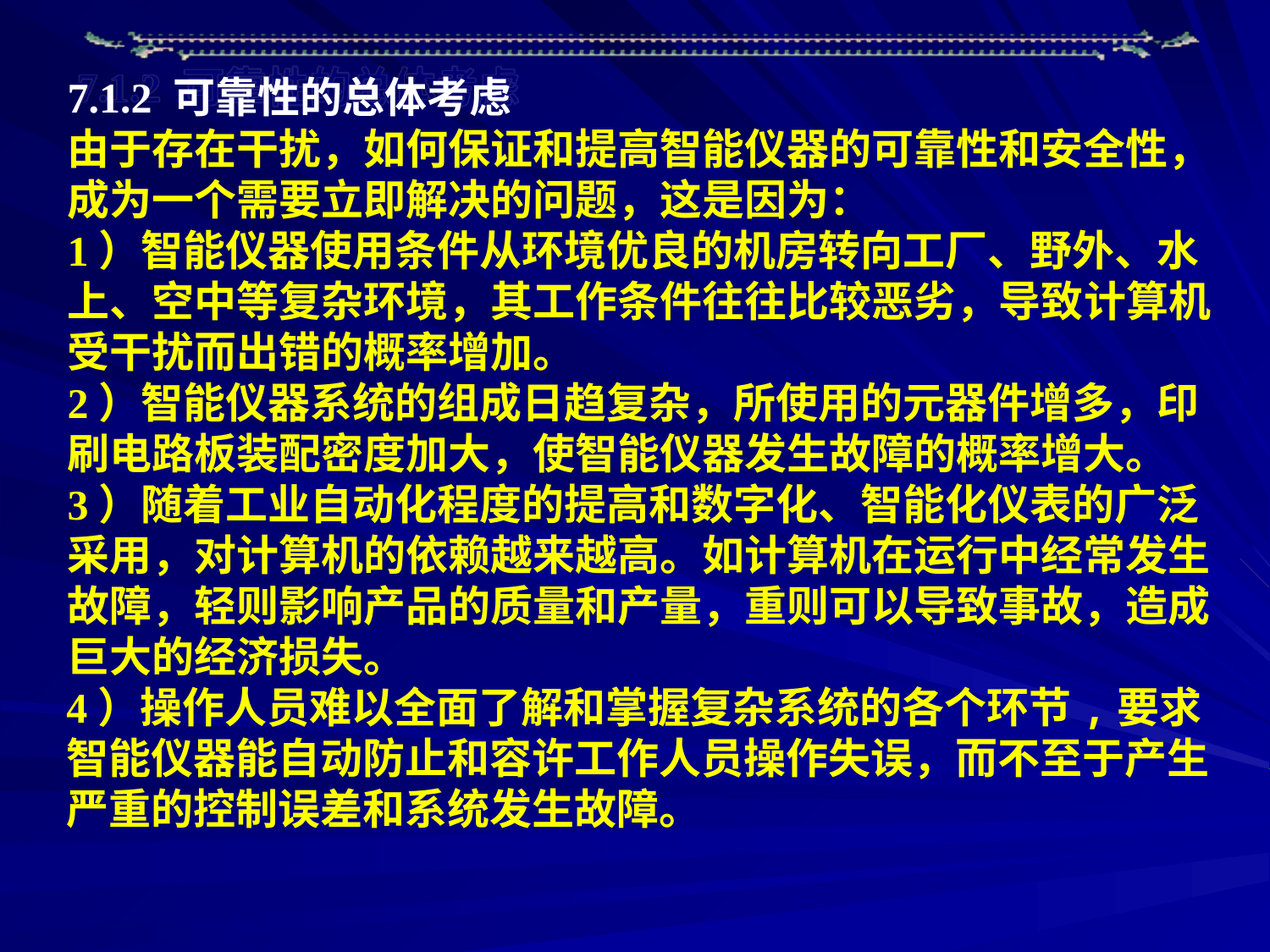

7.1.2 可靠性的总体考虑
由于存在干扰，如何保证和提高智能仪器的可靠性和安全性，成为一个需要立即解决的问题，这是因为：
1）智能仪器使用条件从环境优良的机房转向工厂、野外、水上、空中等复杂环境，其工作条件往往比较恶劣，导致计算机受干扰而出错的概率增加。
2）智能仪器系统的组成日趋复杂，所使用的元器件增多，印刷电路板装配密度加大，使智能仪器发生故障的概率增大。
3）随着工业自动化程度的提高和数字化、智能化仪表的广泛采用，对计算机的依赖越来越高。如计算机在运行中经常发生故障，轻则影响产品的质量和产量，重则可以导致事故，造成巨大的经济损失。
4）操作人员难以全面了解和掌握复杂系统的各个环节,要求智能仪器能自动防止和容许工作人员操作失误，而不至于产生严重的控制误差和系统发生故障。